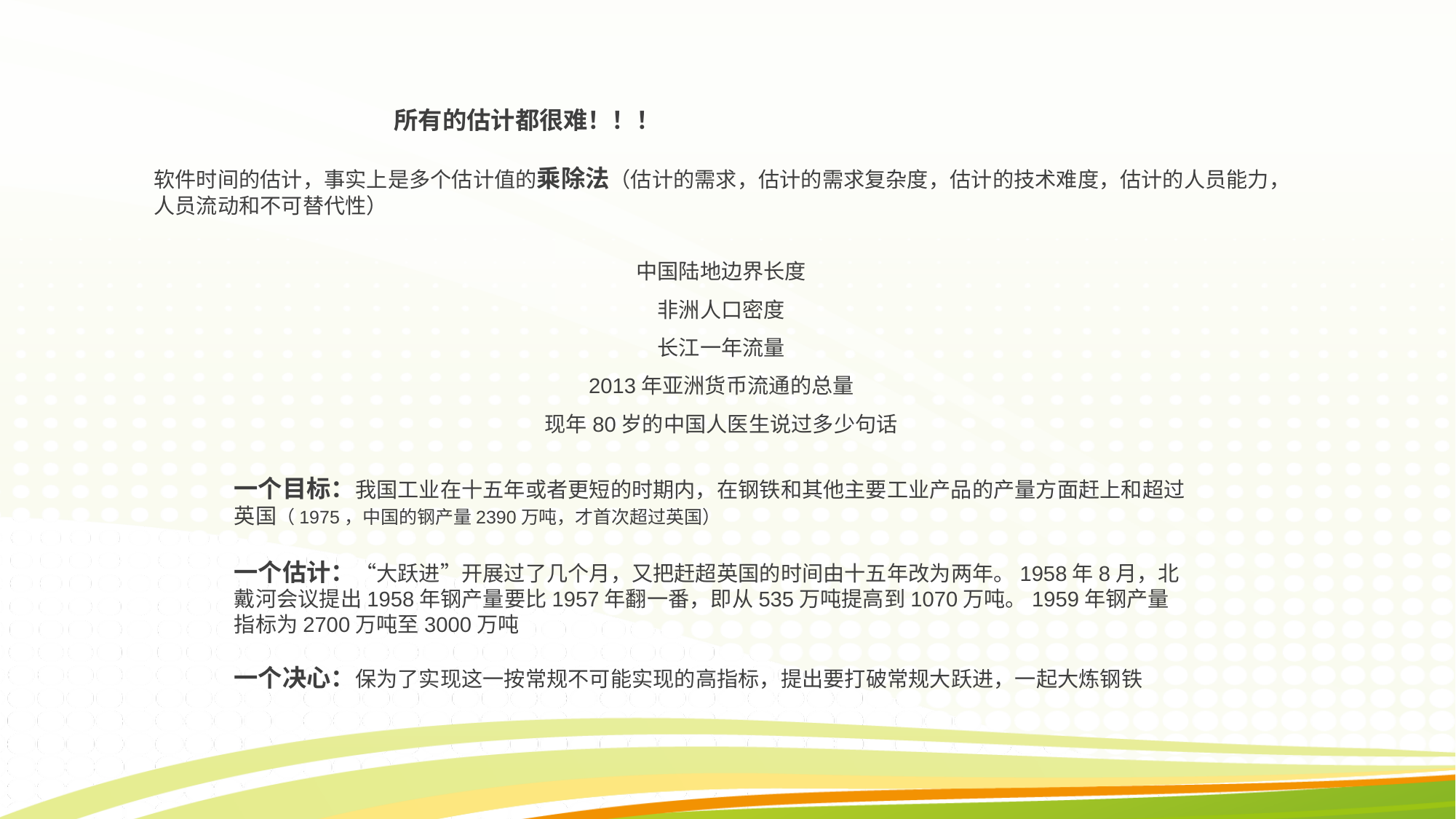

所有的估计都很难！！！

软件时间的估计，事实上是多个估计值的乘除法（估计的需求，估计的需求复杂度，估计的技术难度，估计的人员能力，人员流动和不可替代性）
中国陆地边界长度
非洲人口密度
长江一年流量
2013年亚洲货币流通的总量
现年80岁的中国人医生说过多少句话
一个目标：我国工业在十五年或者更短的时期内，在钢铁和其他主要工业产品的产量方面赶上和超过英国（1975，中国的钢产量2390万吨，才首次超过英国）

一个估计：“大跃进”开展过了几个月，又把赶超英国的时间由十五年改为两年。1958年8月，北戴河会议提出1958年钢产量要比1957年翻一番，即从535万吨提高到1070万吨。1959年钢产量指标为2700万吨至3000万吨

一个决心：保为了实现这一按常规不可能实现的高指标，提出要打破常规大跃进，一起大炼钢铁